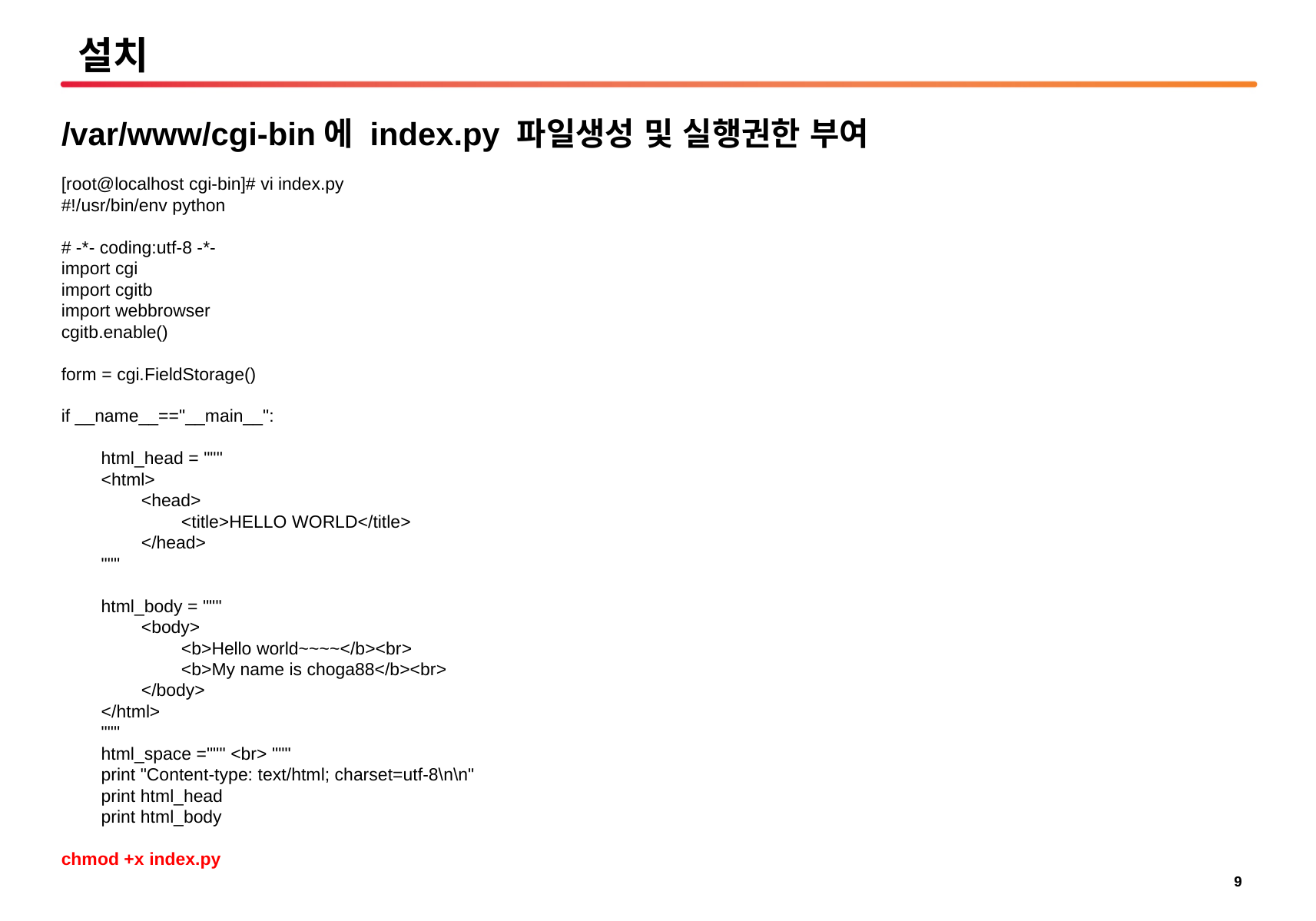

# 설치

/var/www/cgi-bin에 index.py 파일생성 및 실행권한 부여
[root@localhost cgi-bin]# vi index.py
#!/usr/bin/env python

# -*- coding:utf-8 -*-
import cgi
import cgitb
import webbrowser
cgitb.enable()

form = cgi.FieldStorage()

if __name__=="__main__":

        html_head = """
        <html>
                <head>
                        <title>HELLO WORLD</title>
                </head>
        """

        html_body = """
                <body>
                        <b>Hello world~~~~</b><br>
                        <b>My name is choga88</b><br>
                </body>
        </html>
        """
        html_space =""" <br> """
        print "Content-type: text/html; charset=utf-8\n\n"
        print html_head
        print html_body

chmod +x index.py